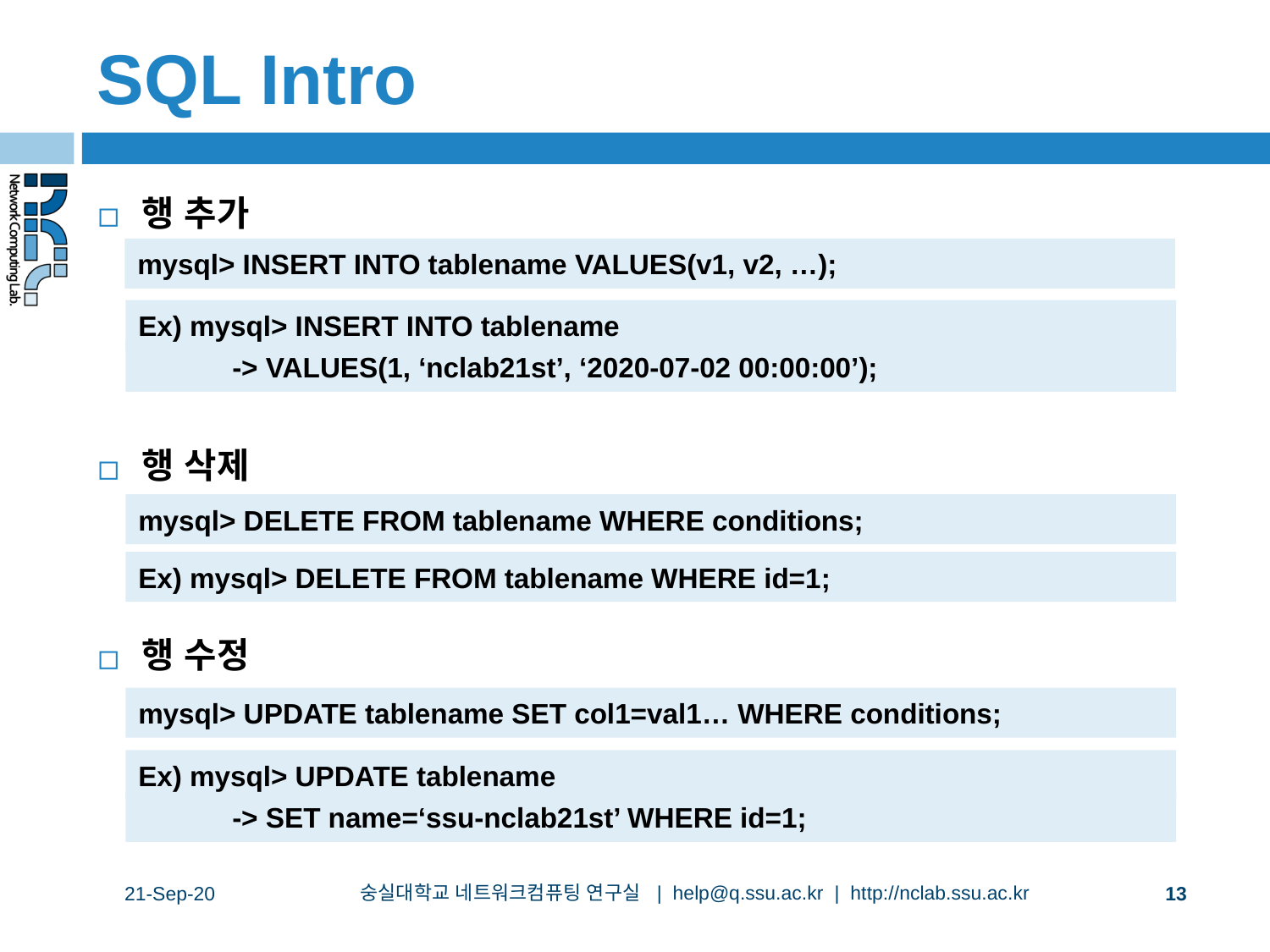

# SQL Intro
행 추가

행 삭제

행 수정

mysql> INSERT INTO tablename VALUES(v1, v2, …);
Ex) mysql> INSERT INTO tablename
            -> VALUES(1, ‘nclab21st’, ‘2020-07-02 00:00:00’);
mysql> DELETE FROM tablename WHERE conditions;
Ex) mysql> DELETE FROM tablename WHERE id=1;
mysql> UPDATE tablename SET col1=val1… WHERE conditions;
Ex) mysql> UPDATE tablename
            -> SET name=‘ssu-nclab21st’ WHERE id=1;
숭실대학교 네트워크컴퓨팅 연구실  |  help@q.ssu.ac.kr  |  http://nclab.ssu.ac.kr
21-Sep-20
13